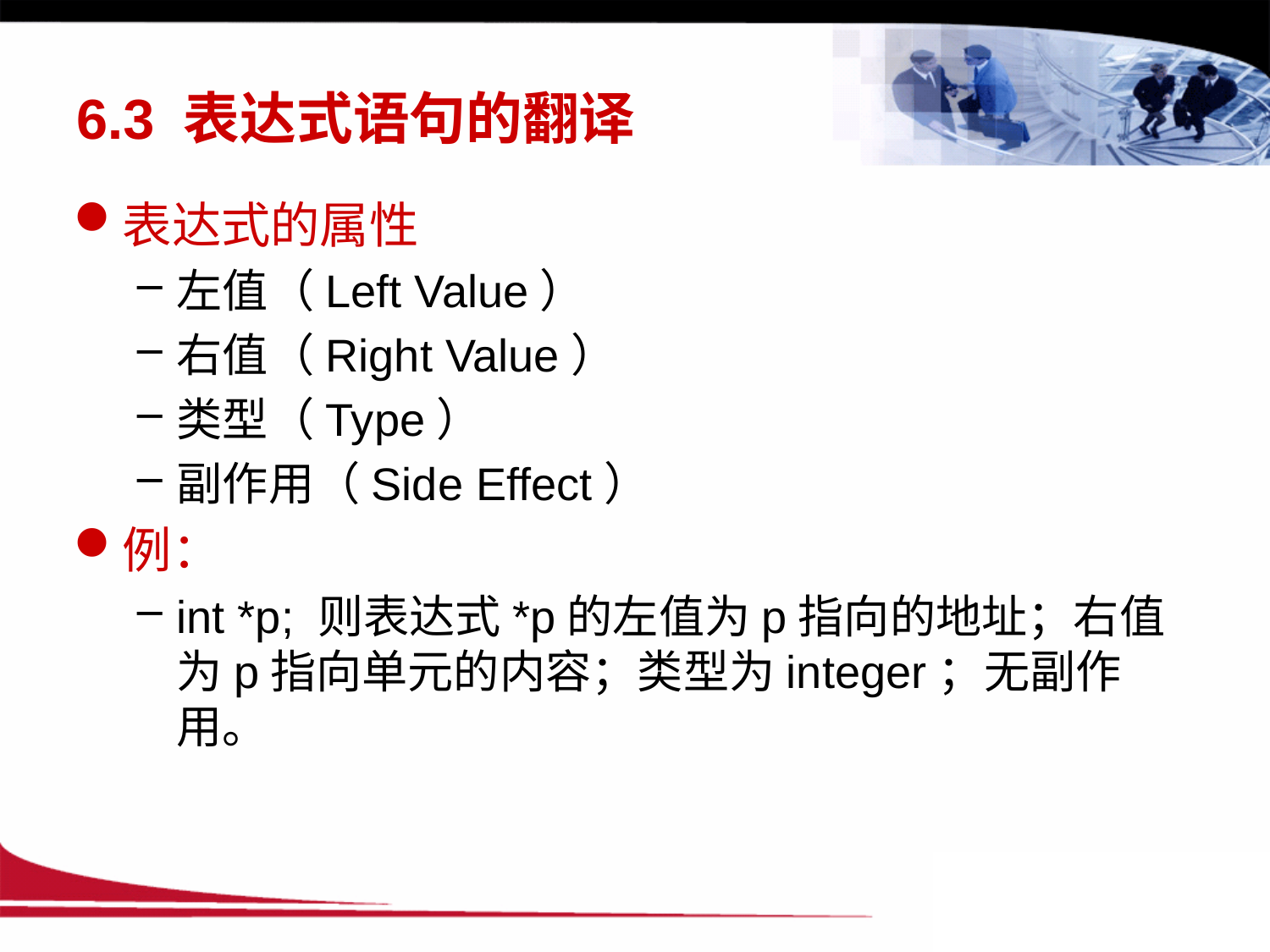

# 6.3 表达式语句的翻译
表达式的属性
左值（Left Value）
右值（Right Value）
类型（Type）
副作用（Side Effect）
例：
int *p; 则表达式*p的左值为p指向的地址；右值为p指向单元的内容；类型为integer；无副作用。